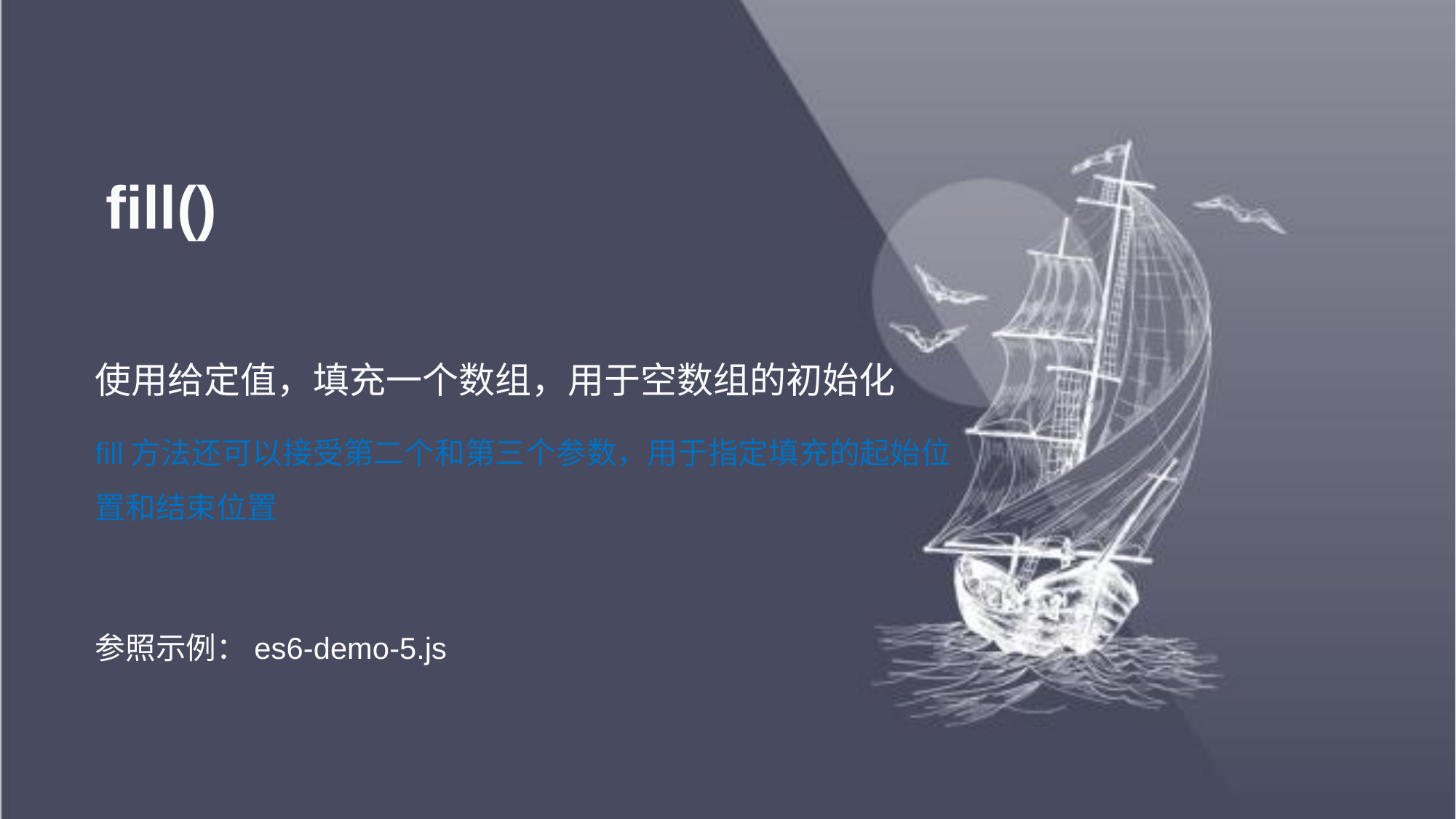

# fill()
使用给定值，填充一个数组，用于空数组的初始化
fill方法还可以接受第二个和第三个参数，用于指定填充的起始位置和结束位置

参照示例：es6-demo-5.js